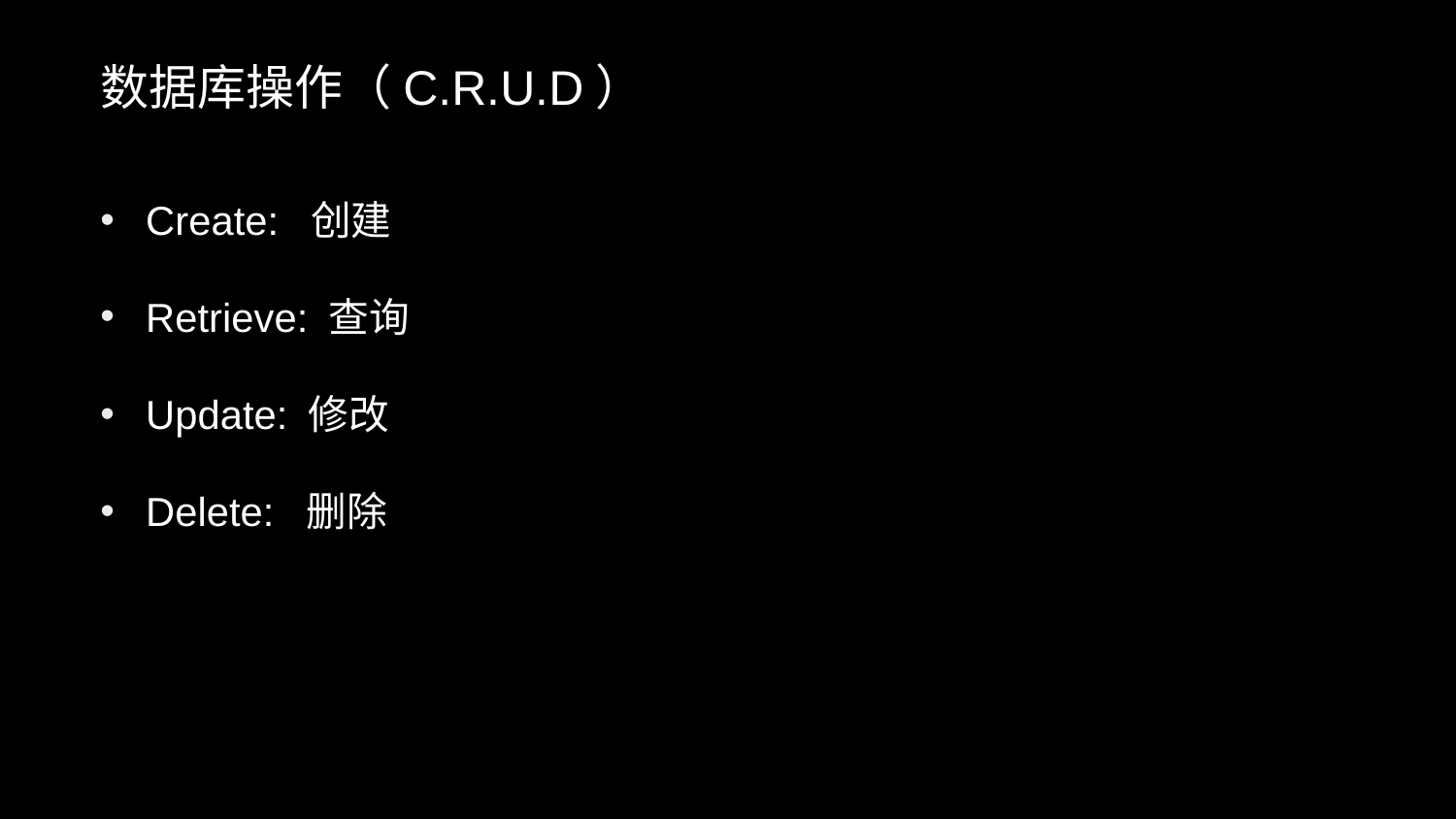

数据库操作（C.R.U.D）
Create:  创建

Retrieve: 查询

Update: 修改

Delete:  删除